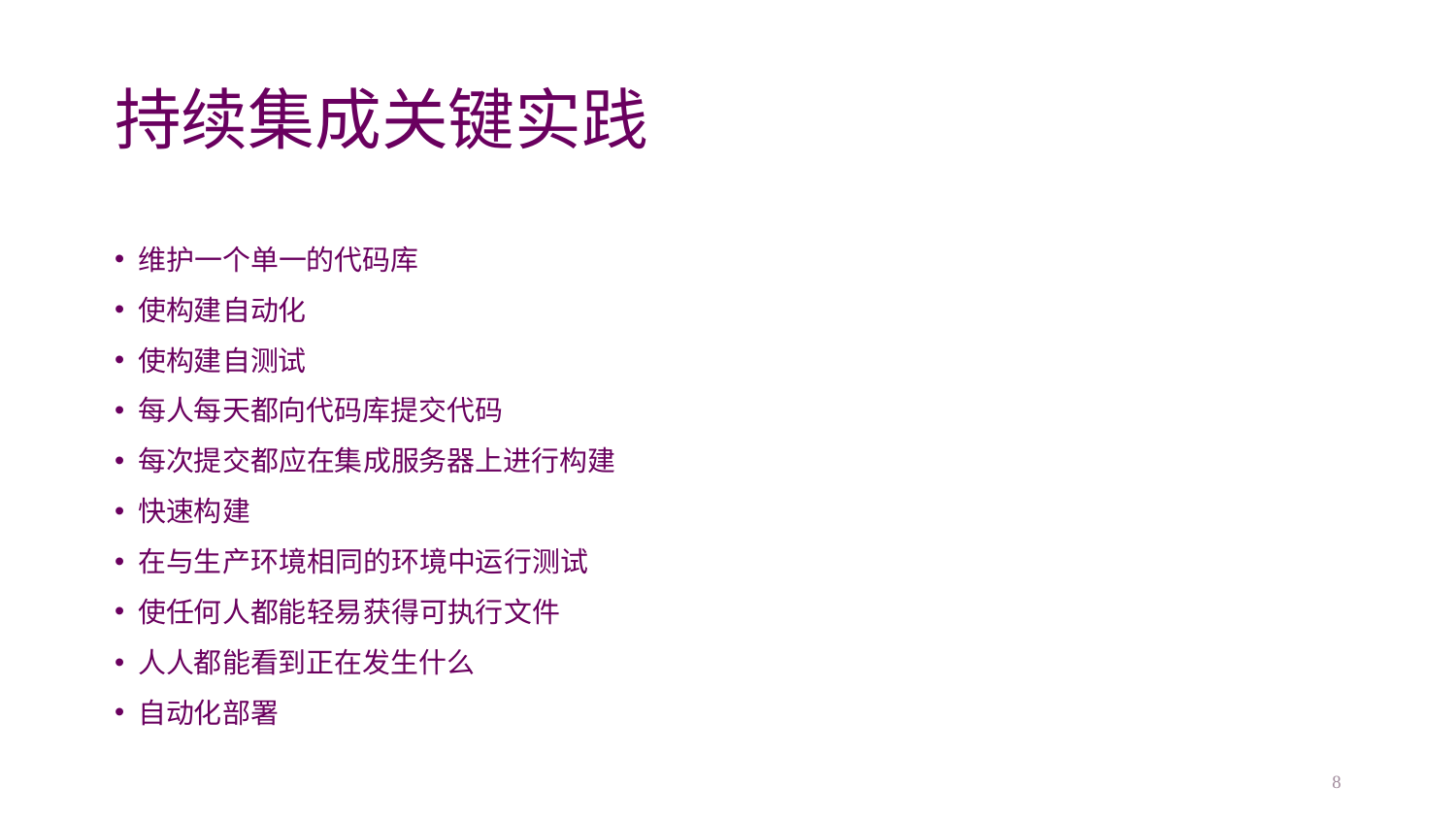

# 持续集成关键实践
维护一个单一的代码库
使构建自动化
使构建自测试
每人每天都向代码库提交代码
每次提交都应在集成服务器上进行构建
快速构建
在与生产环境相同的环境中运行测试
使任何人都能轻易获得可执行文件
人人都能看到正在发生什么
自动化部署
8